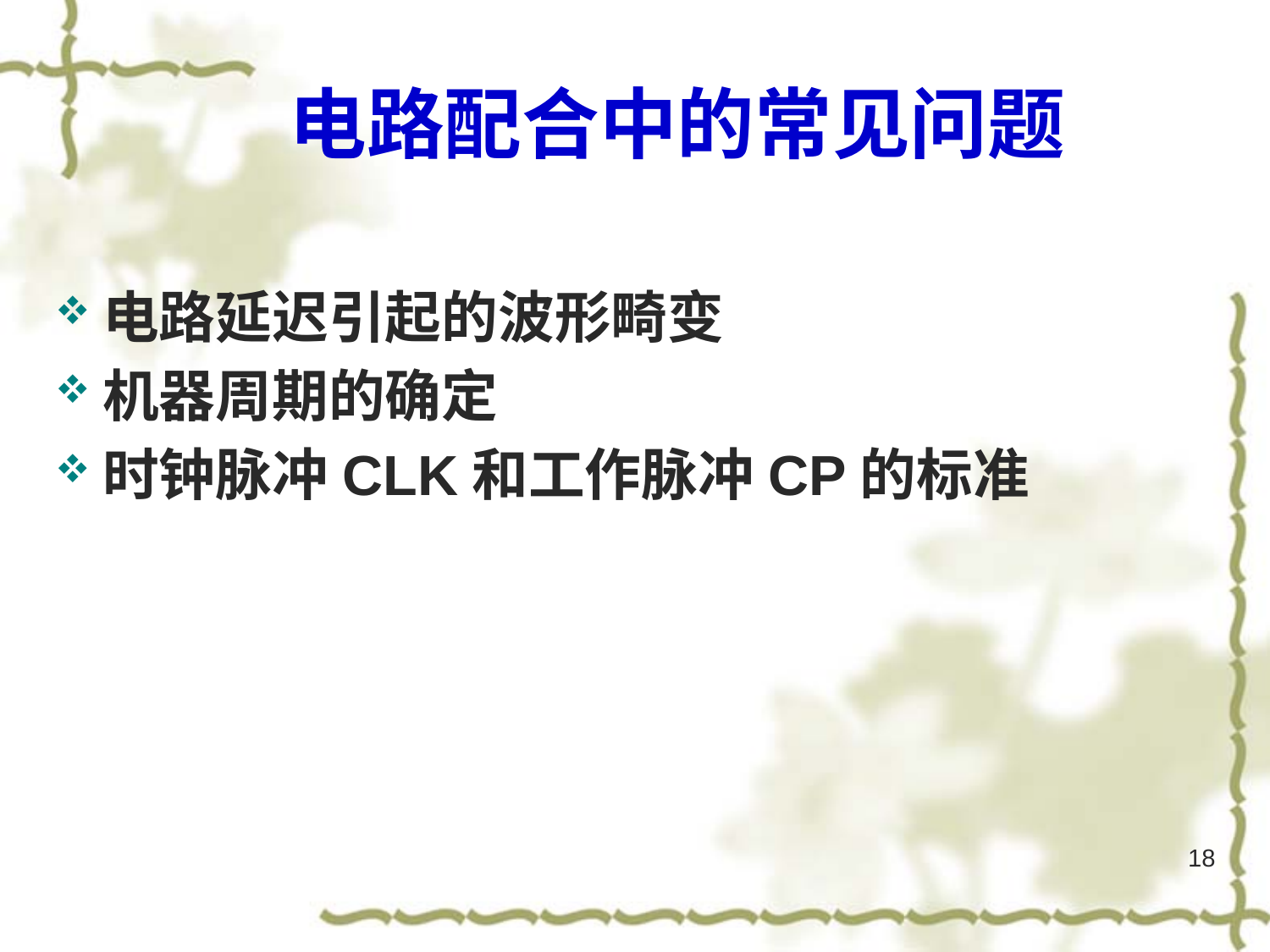

# 电路配合中的常见问题
电路延迟引起的波形畸变
机器周期的确定
时钟脉冲CLK和工作脉冲CP的标准
18